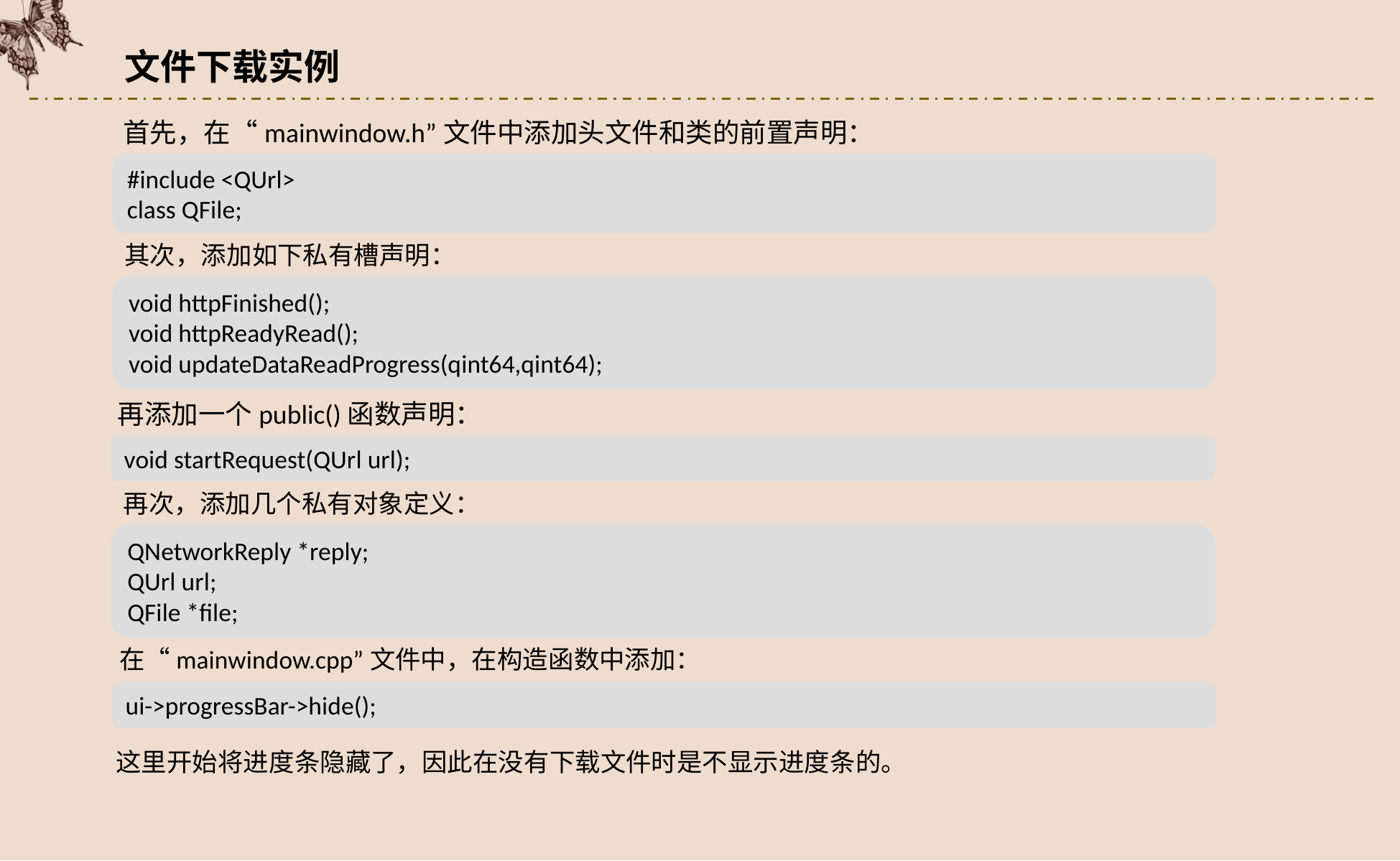

文件下载实例
首先，在“mainwindow.h”文件中添加头文件和类的前置声明：
#include <QUrl>
class QFile;
其次，添加如下私有槽声明：
void httpFinished();
void httpReadyRead();
void updateDataReadProgress(qint64,qint64);
再添加一个public()函数声明：
void startRequest(QUrl url);
再次，添加几个私有对象定义：
QNetworkReply *reply;
QUrl url;
QFile *file;
在“mainwindow.cpp”文件中，在构造函数中添加：
ui->progressBar->hide();
这里开始将进度条隐藏了，因此在没有下载文件时是不显示进度条的。